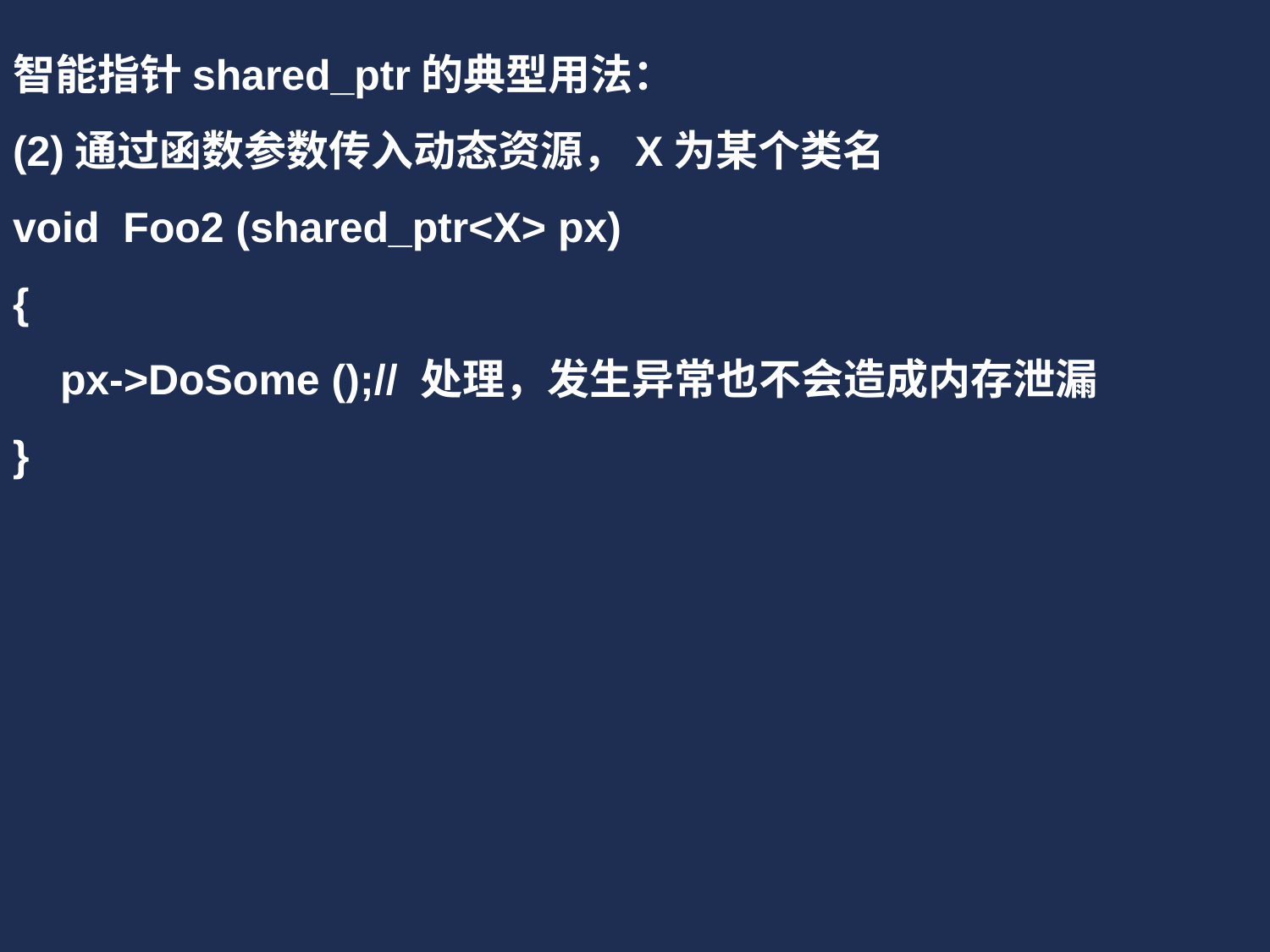

智能指针shared_ptr的典型用法：
(2)通过函数参数传入动态资源，X为某个类名
void  Foo2 (shared_ptr<X> px)
{
    px->DoSome ();// 处理，发生异常也不会造成内存泄漏
}